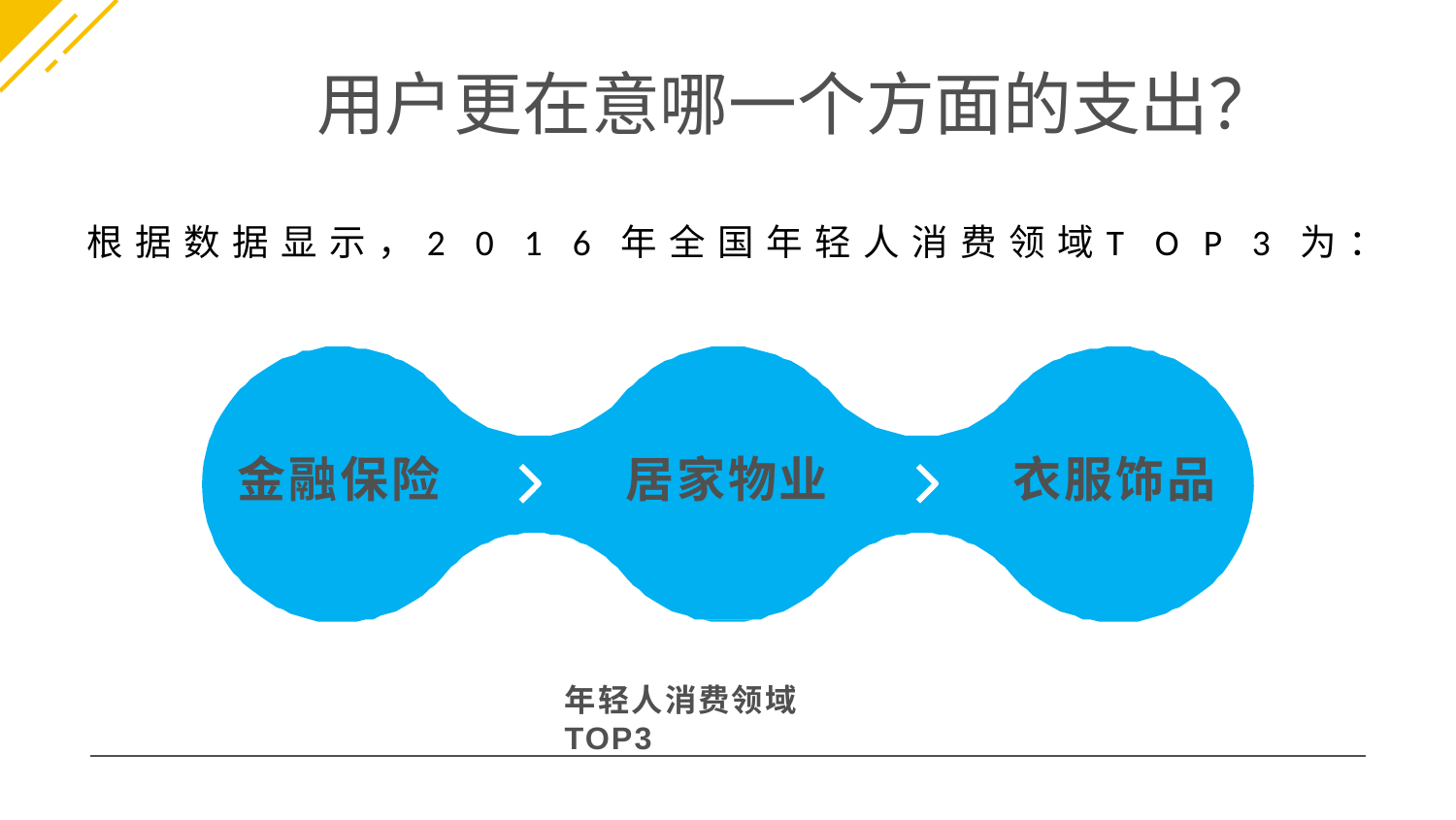

# 用户更在意哪一个方面的支出？
根
据
数
据
显
示
，
2
0
1
6
年
全
国
年
轻
人
消
费
领
域
T
O
P
3
为
：

金融保险
居家物业
衣服饰品

年轻人消费领域TOP3